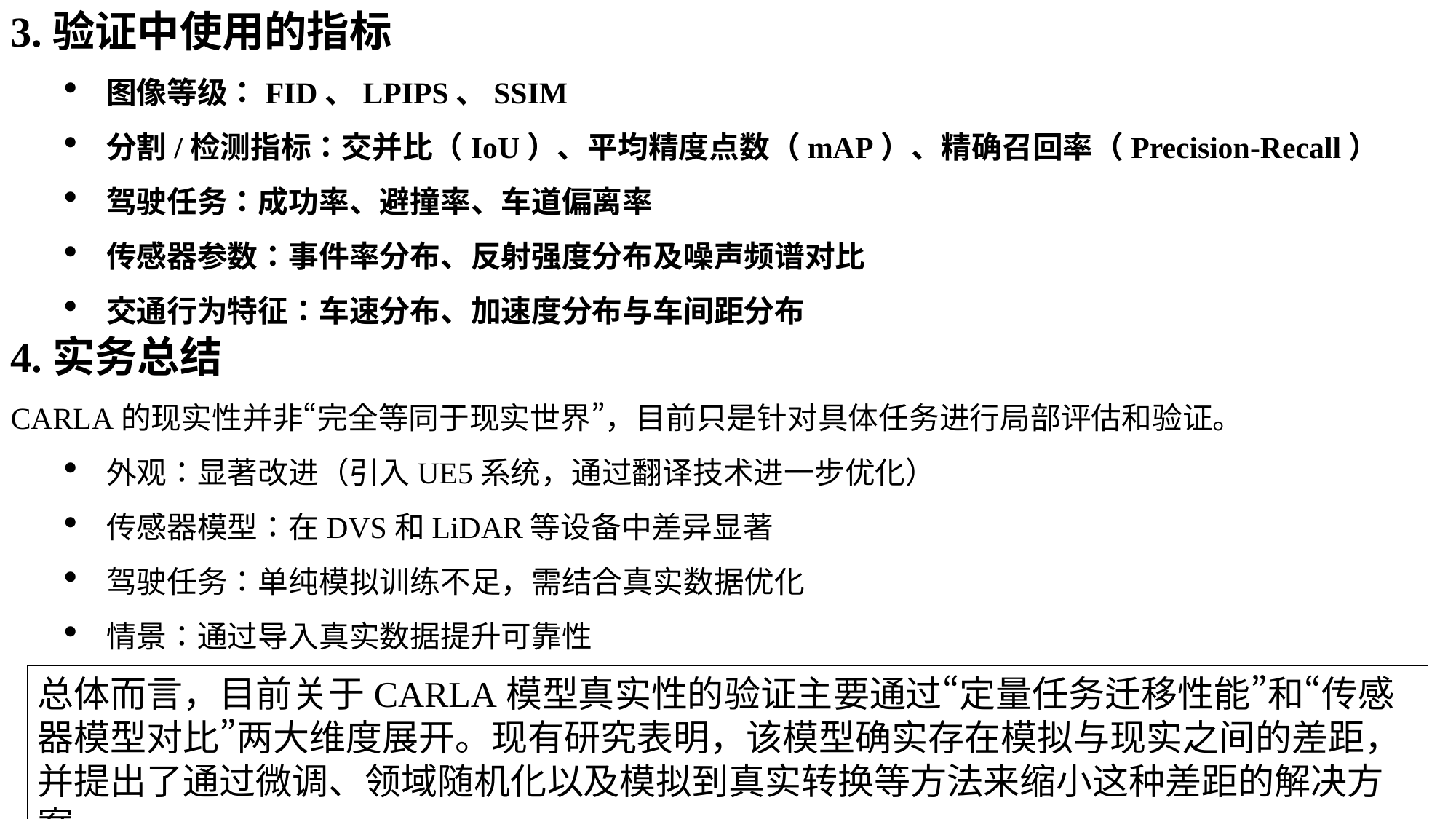

3.验证中使用的指标
图像等级：FID、LPIPS、SSIM
分割/检测指标：交并比（IoU）、平均精度点数（mAP）、精确召回率（Precision-Recall）
驾驶任务：成功率、避撞率、车道偏离率
传感器参数：事件率分布、反射强度分布及噪声频谱对比
交通行为特征：车速分布、加速度分布与车间距分布
4.实务总结
CARLA的现实性并非“完全等同于现实世界”，目前只是针对具体任务进行局部评估和验证。
外观：显著改进（引入UE5系统，通过翻译技术进一步优化）
传感器模型：在DVS和LiDAR等设备中差异显著
驾驶任务：单纯模拟训练不足，需结合真实数据优化
情景：通过导入真实数据提升可靠性
总体而言，目前关于CARLA模型真实性的验证主要通过“定量任务迁移性能”和“传感器模型对比”两大维度展开。现有研究表明，该模型确实存在模拟与现实之间的差距，并提出了通过微调、领域随机化以及模拟到真实转换等方法来缩小这种差距的解决方案。